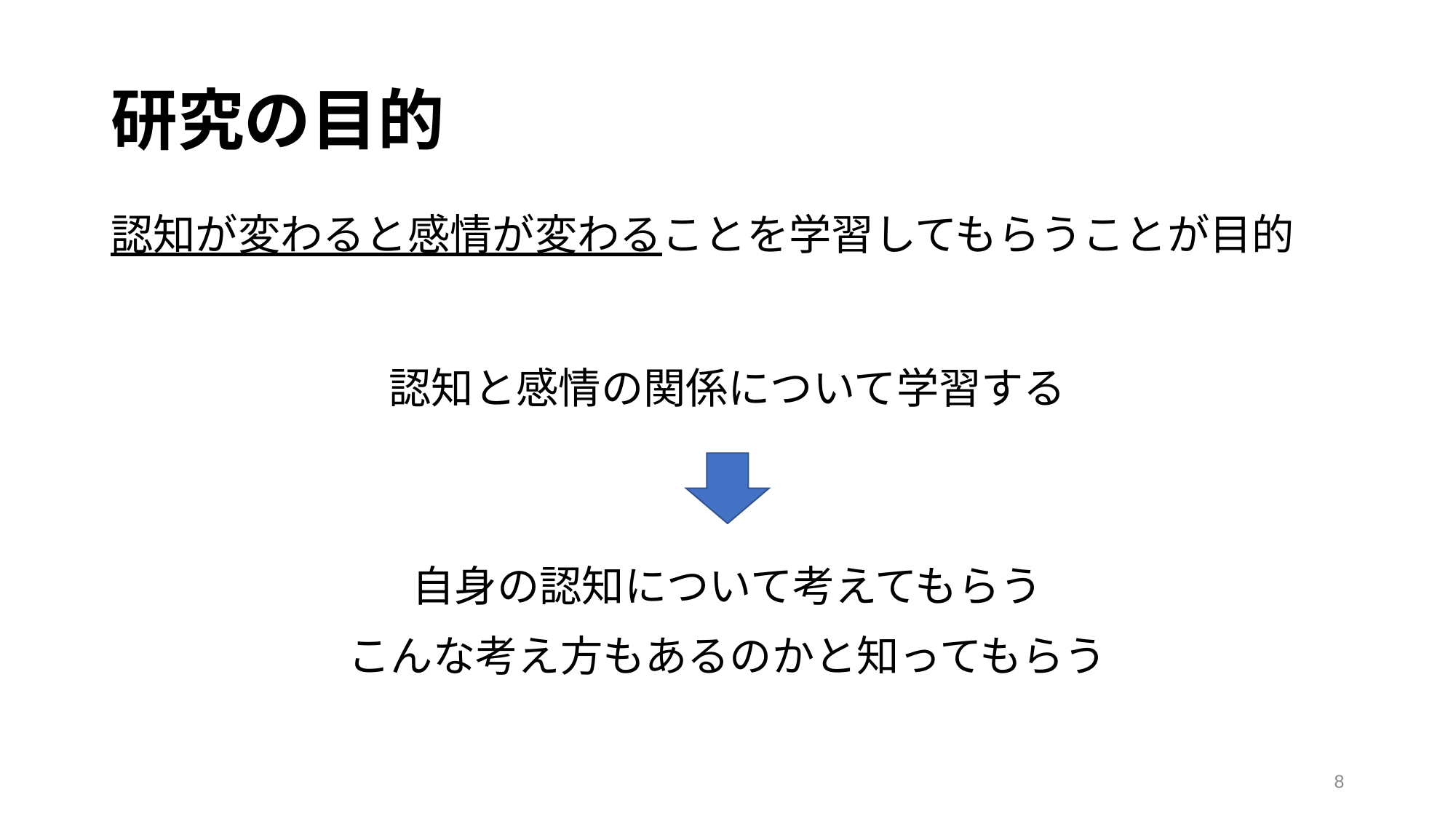

# 研究の目的
認知が変わると感情が変わることを学習してもらうことが目的
認知と感情の関係について学習する

自身の認知について考えてもらう
こんな考え方もあるのかと知ってもらう
8